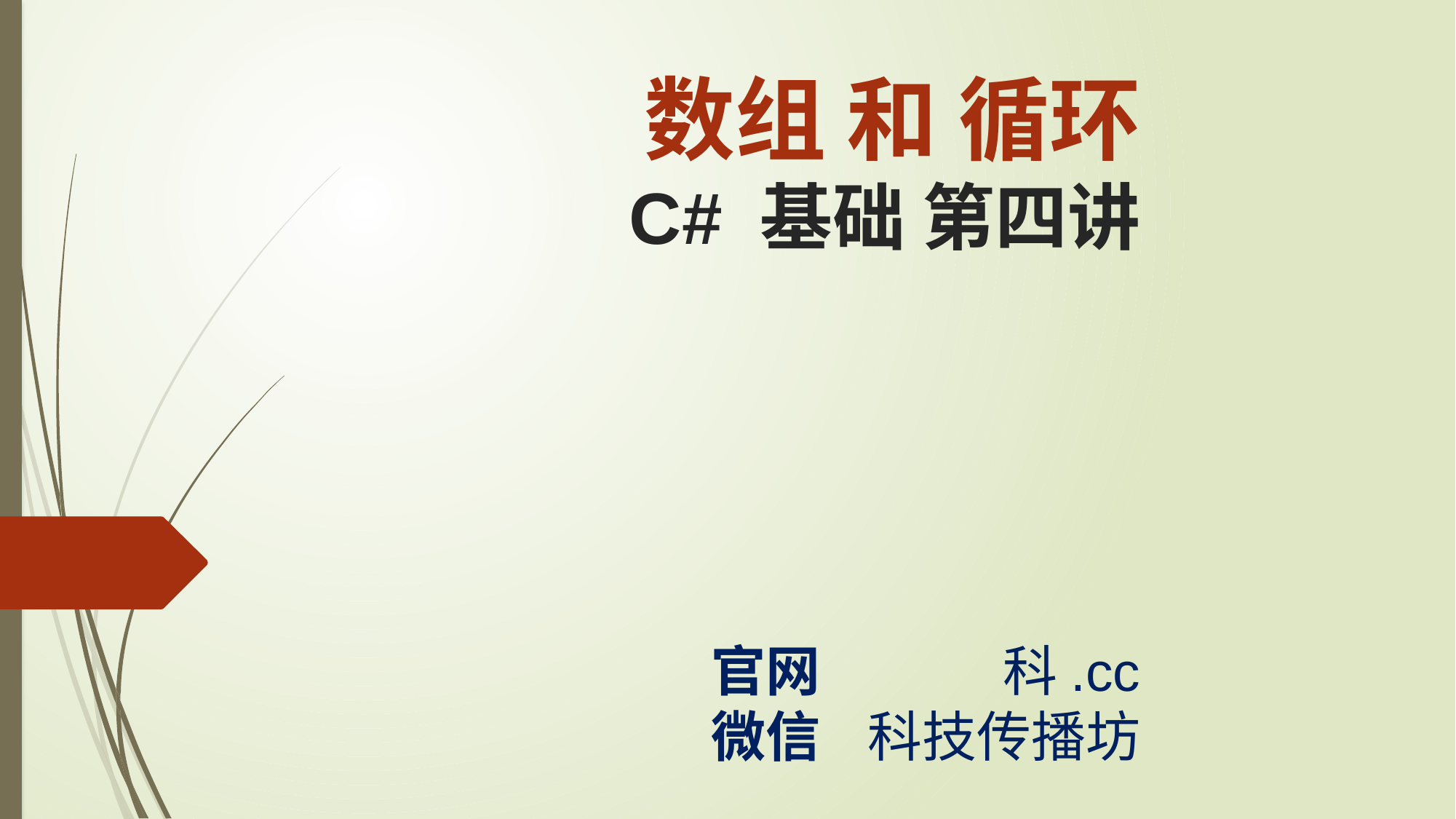

数组 和 循环
C# 基础 第四讲
官网
微信
科.cc
科技传播坊